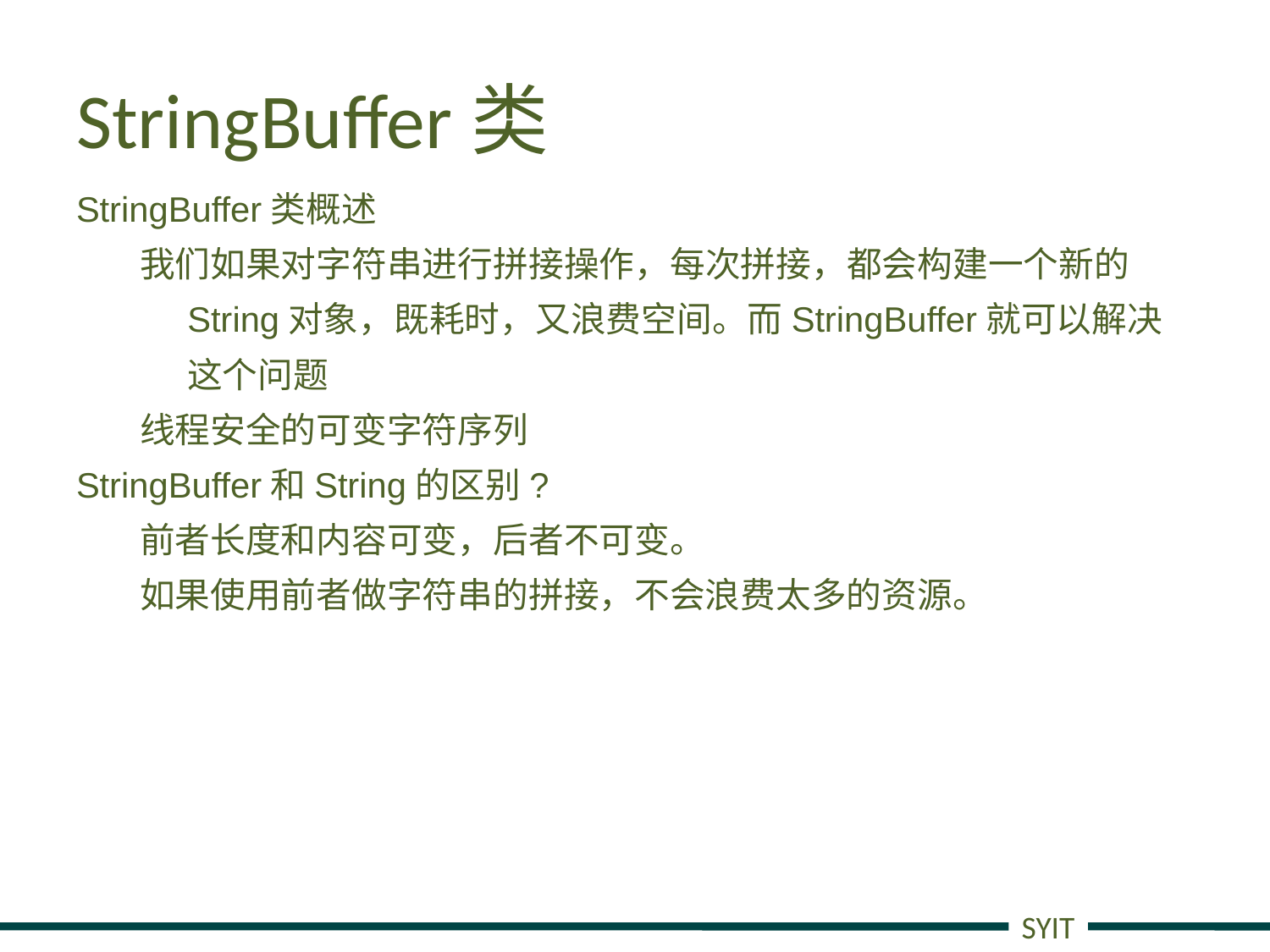

# StringBuffer类
StringBuffer类概述
我们如果对字符串进行拼接操作，每次拼接，都会构建一个新的String对象，既耗时，又浪费空间。而StringBuffer就可以解决这个问题
线程安全的可变字符序列
StringBuffer和String的区别?
前者长度和内容可变，后者不可变。
如果使用前者做字符串的拼接，不会浪费太多的资源。
SYIT